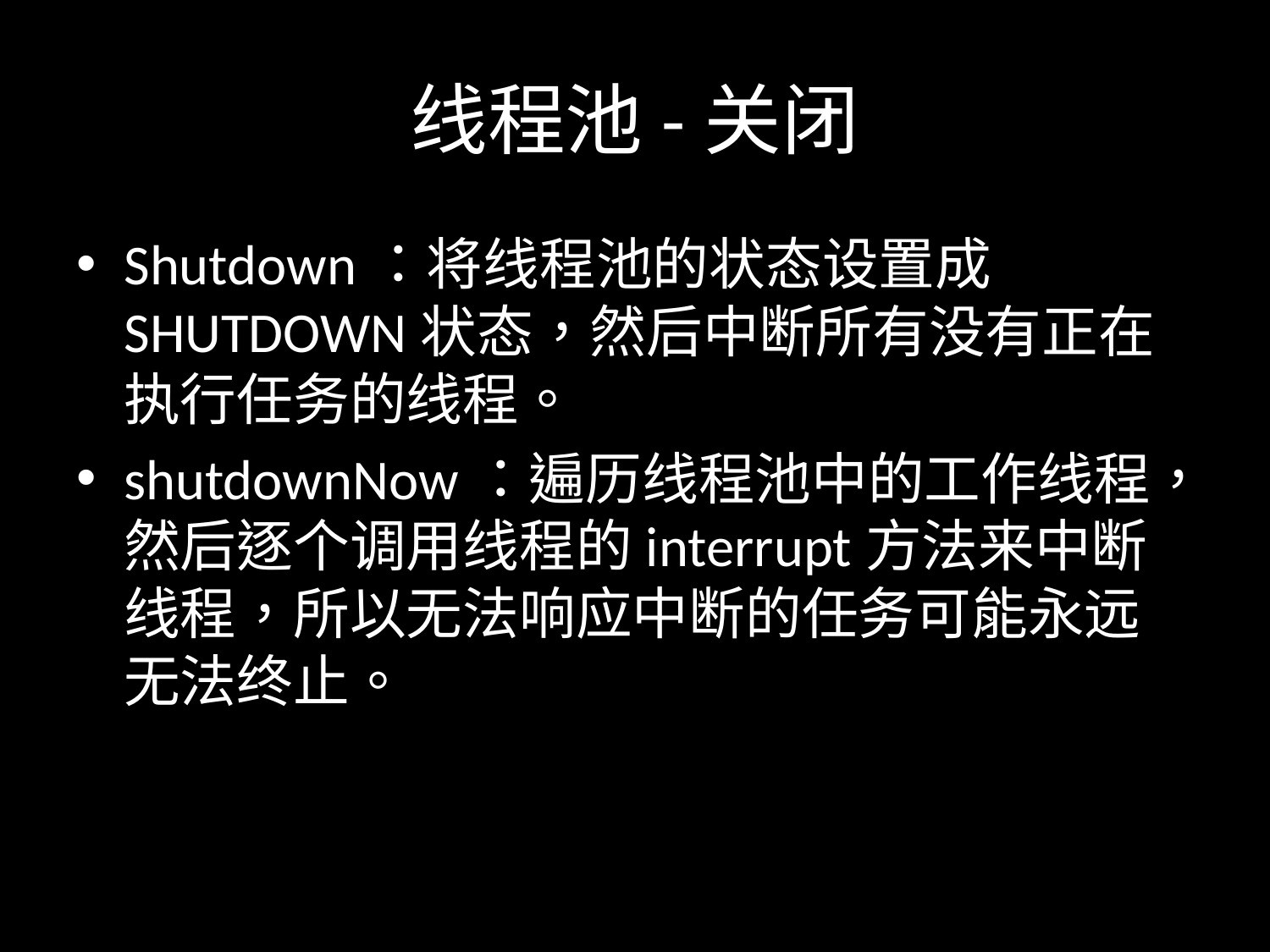

# 线程池-关闭
Shutdown：将线程池的状态设置成SHUTDOWN状态，然后中断所有没有正在执行任务的线程。
shutdownNow：遍历线程池中的工作线程，然后逐个调用线程的interrupt方法来中断线程，所以无法响应中断的任务可能永远无法终止。